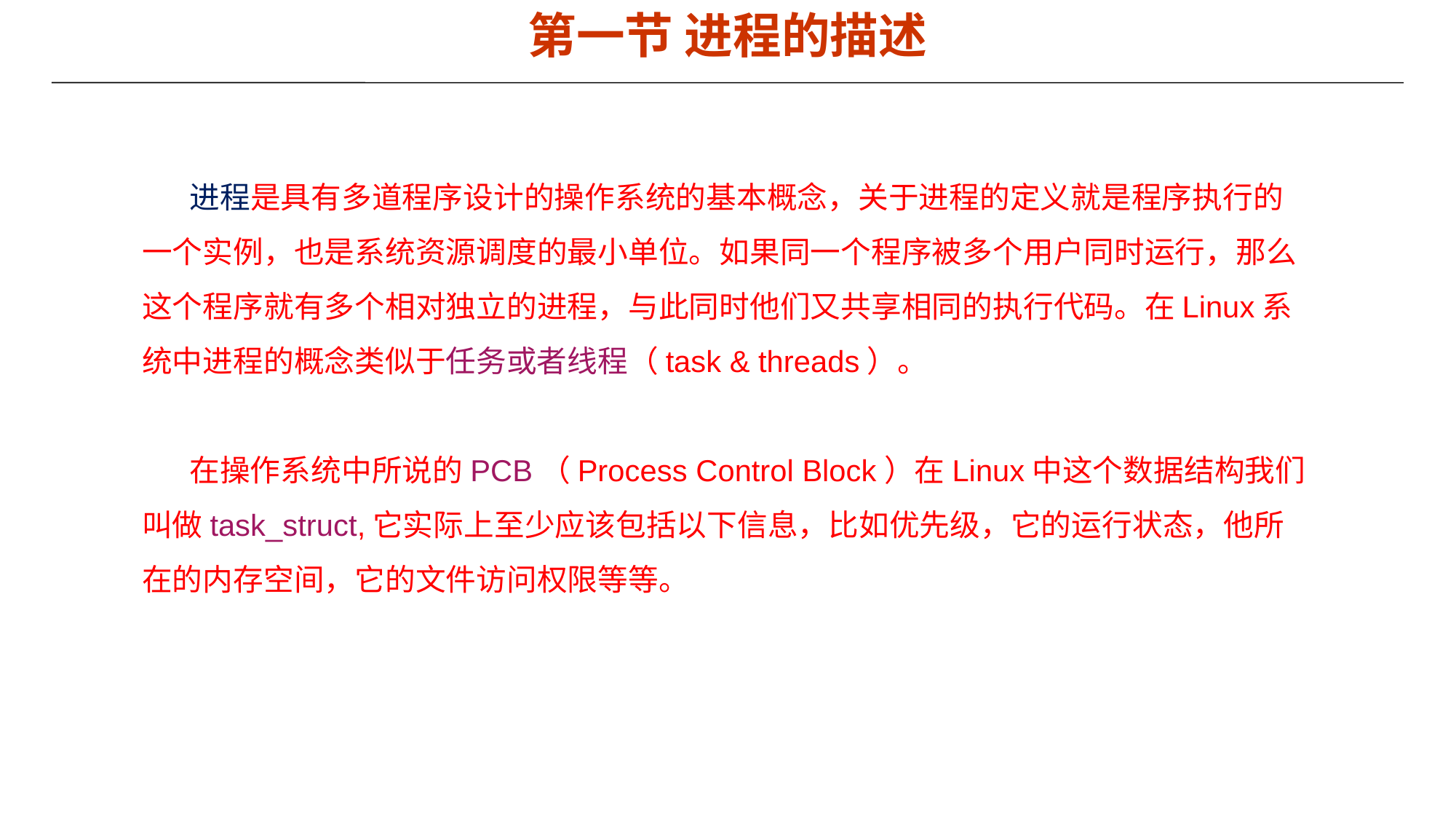

第一节 进程的描述

      进程是具有多道程序设计的操作系统的基本概念，关于进程的定义就是程序执行的一个实例，也是系统资源调度的最小单位。如果同一个程序被多个用户同时运行，那么这个程序就有多个相对独立的进程，与此同时他们又共享相同的执行代码。在Linux系统中进程的概念类似于任务或者线程（task & threads）。

      在操作系统中所说的PCB（Process Control Block）在Linux中这个数据结构我们叫做task_struct,它实际上至少应该包括以下信息，比如优先级，它的运行状态，他所在的内存空间，它的文件访问权限等等。